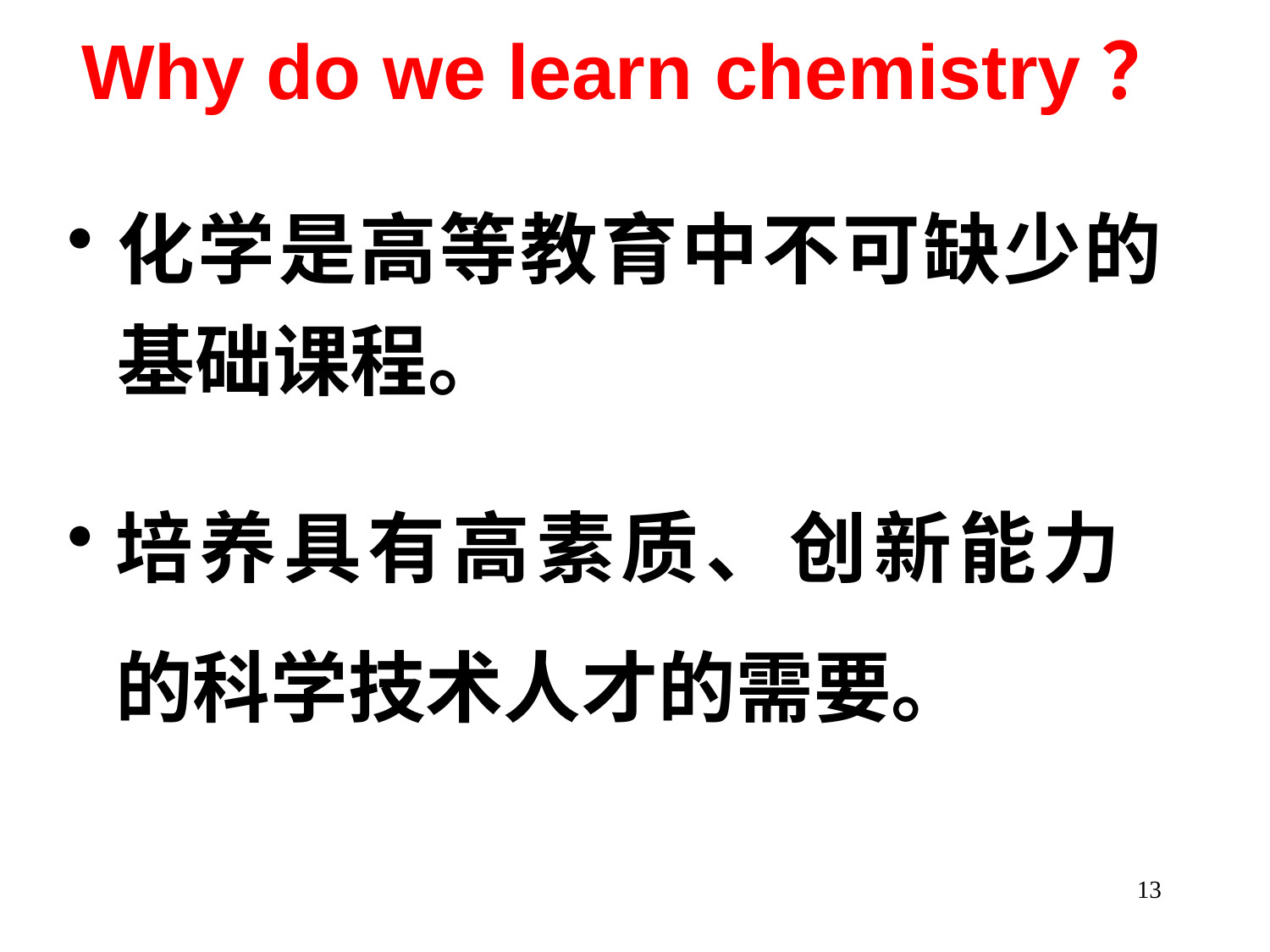

Why do we learn chemistry？
化学是高等教育中不可缺少的基础课程。
培养具有高素质、创新能力的科学技术人才的需要。
13